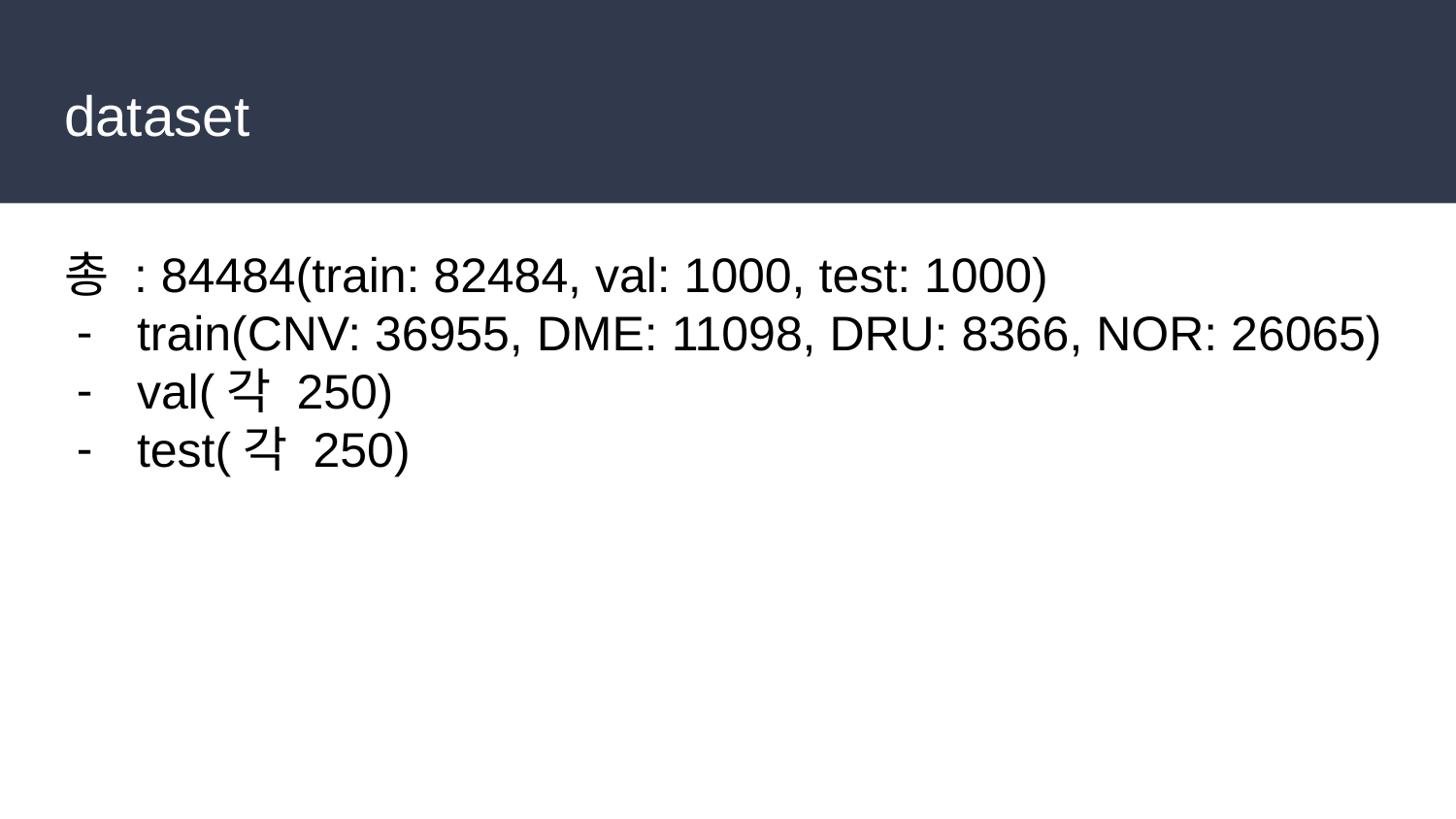

# dataset

총 : 84484(train: 82484, val: 1000, test: 1000)
train(CNV: 36955, DME: 11098, DRU: 8366, NOR: 26065)
val(각 250)
test(각 250)